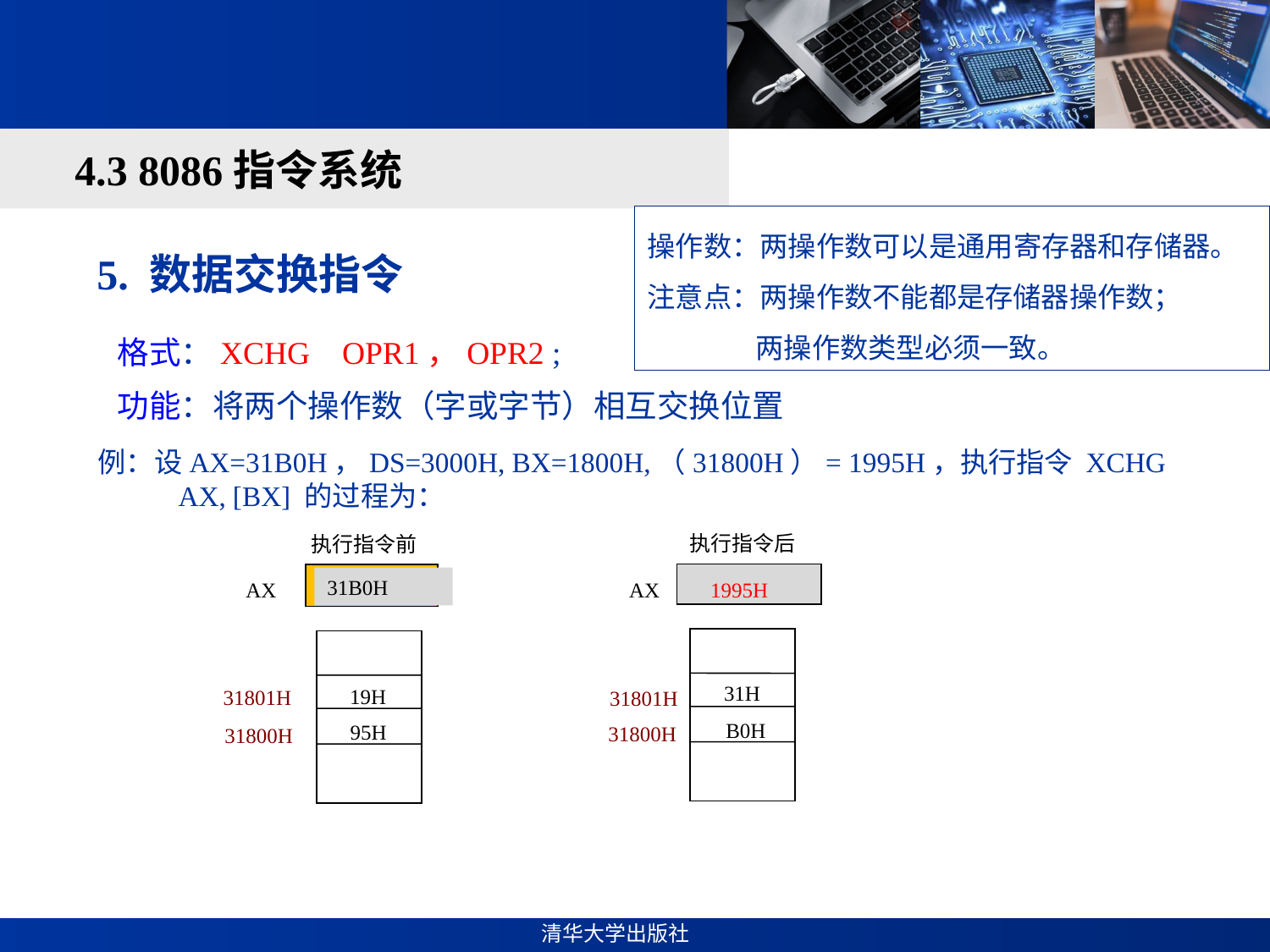

#
4.3 8086指令系统

操作数：两操作数可以是通用寄存器和存储器。
注意点：两操作数不能都是存储器操作数；
                两操作数类型必须一致。
5. 数据交换指令
格式：XCHG    OPR1，OPR2 ;
功能：将两个操作数（字或字节）相互交换位置
例：设AX=31B0H，DS=3000H, BX=1800H,（31800H）= 1995H，执行指令 XCHG    AX, [BX] 的过程为：
执行指令后
执行指令前

31B0H
AX
1995H
AX

31H
19H
31801H
31801H
B0H
95H
31800H
31800H